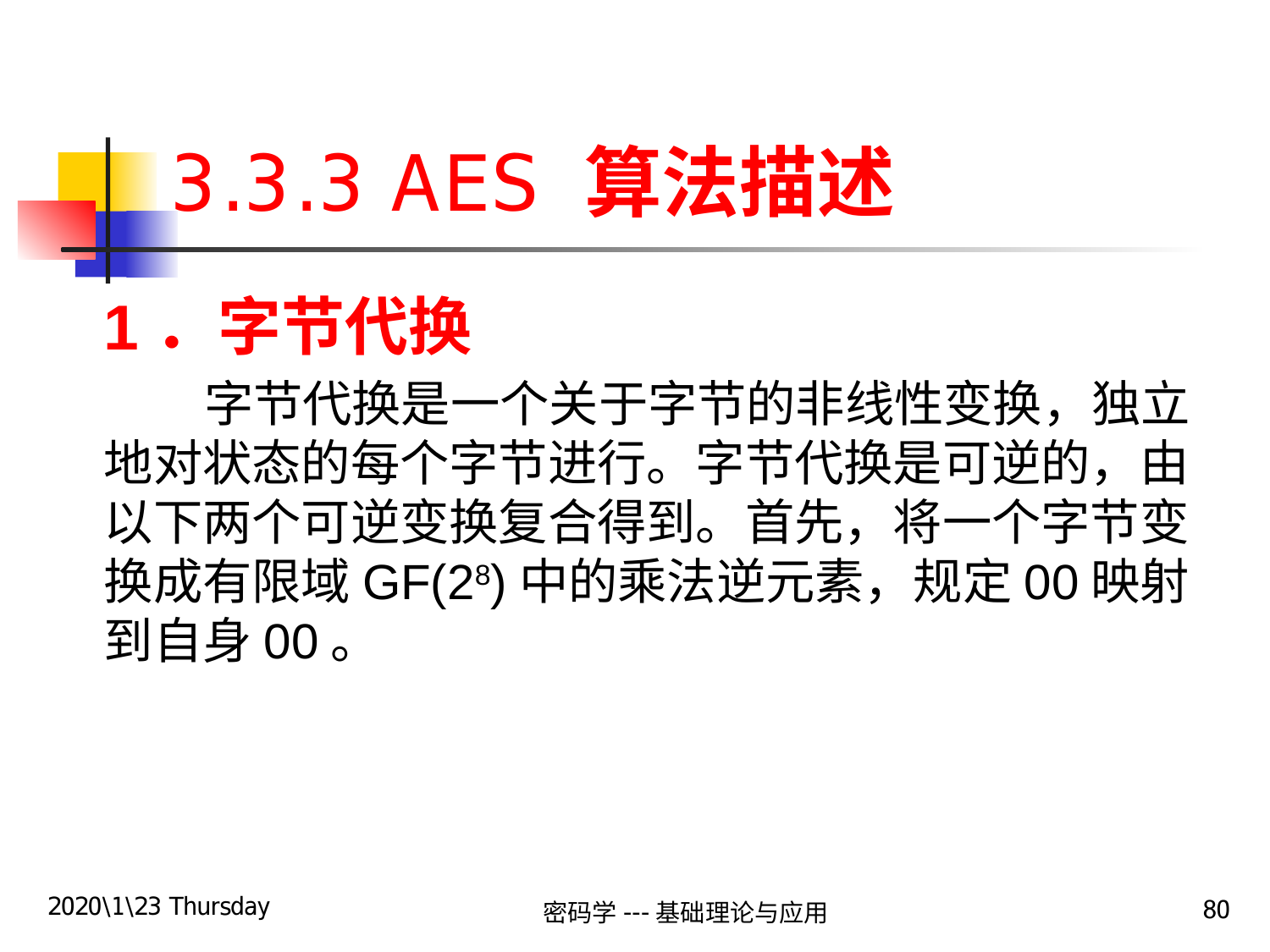

# 3.3.3 AES 算法描述
1．字节代换
字节代换是一个关于字节的非线性变换，独立地对状态的每个字节进行。字节代换是可逆的，由以下两个可逆变换复合得到。首先，将一个字节变换成有限域GF(28)中的乘法逆元素，规定00映射到自身00。

2020\1\23 Thursday
80
密码学---基础理论与应用